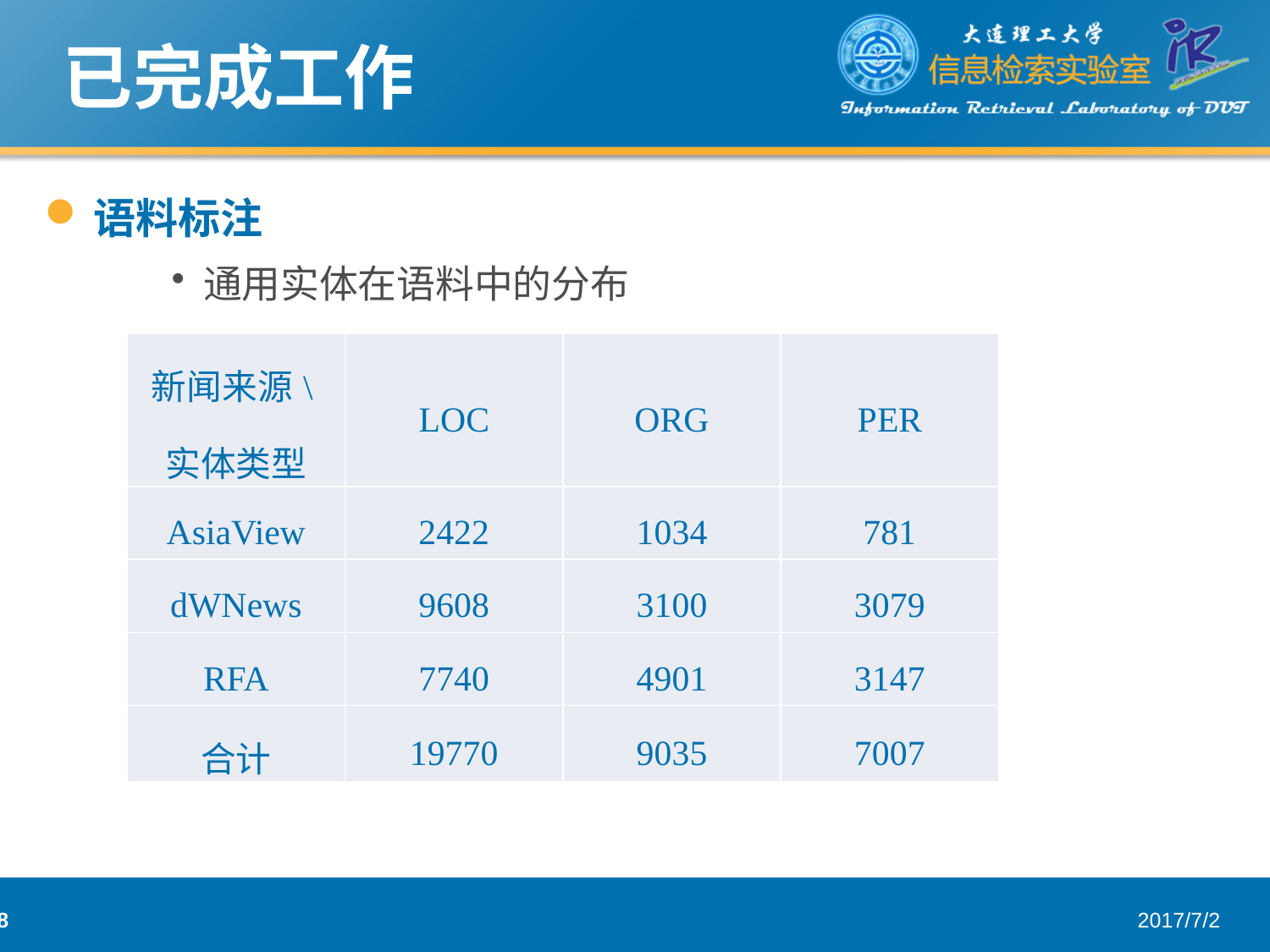

# 已完成工作
语料标注
通用实体在语料中的分布

| 新闻来源\实体类型 | LOC | ORG | PER |
| --- | --- | --- | --- |
| AsiaView | 2422 | 1034 | 781 |
| dWNews | 9608 | 3100 | 3079 |
| RFA | 7740 | 4901 | 3147 |
| 合计 | 19770 | 9035 | 7007 |